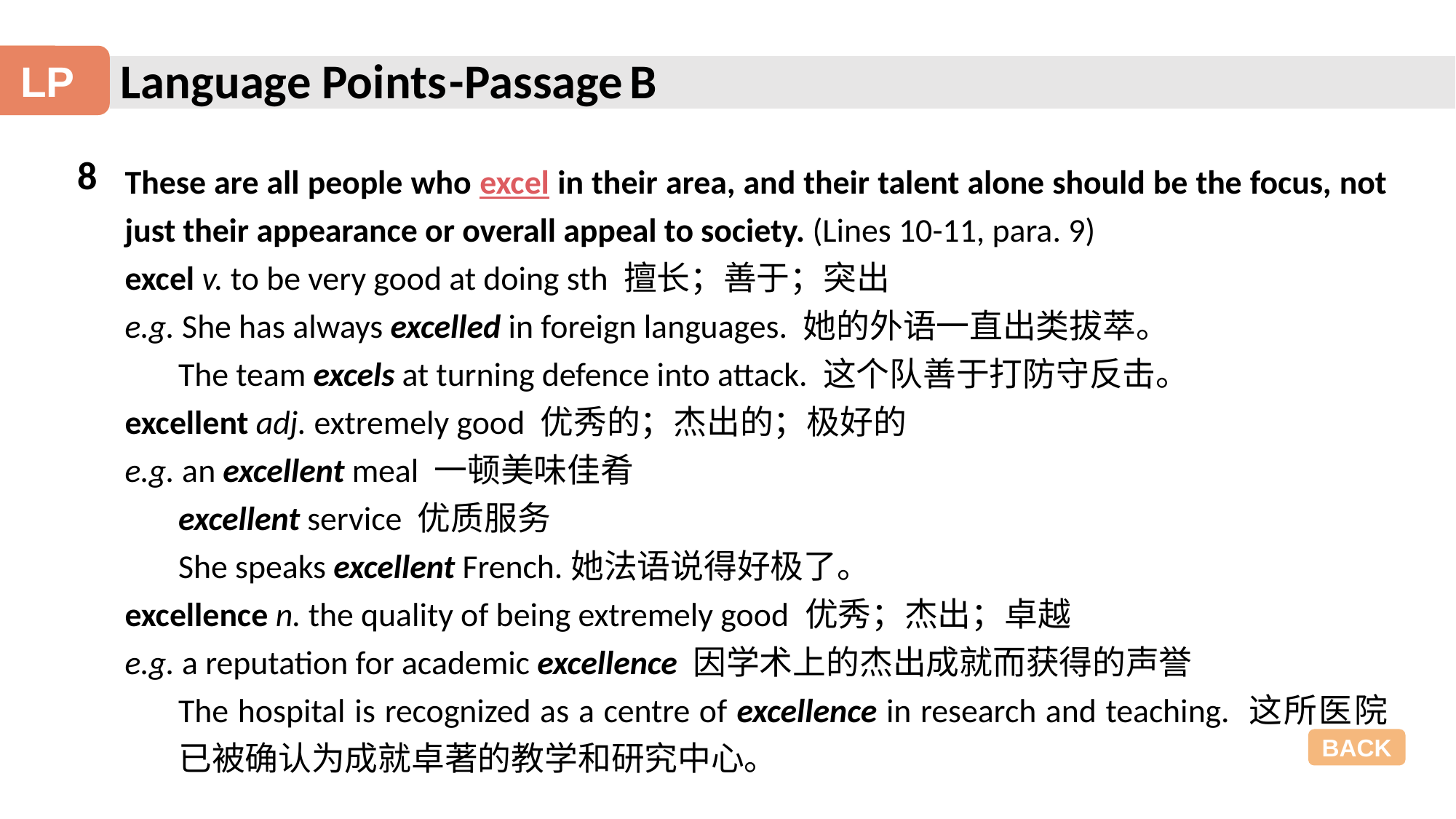

Language Points
-Passage B
LP

8
These are all people who excel in their area, and their talent alone should be the focus, not just their appearance or overall appeal to society. (Lines 10-11, para. 9)
excel v. to be very good at doing sth 擅长；善于；突出
e.g. She has always excelled in foreign languages. 她的外语一直出类拔萃。
The team excels at turning defence into attack. 这个队善于打防守反击。
excellent adj. extremely good 优秀的；杰出的；极好的
e.g. an excellent meal 一顿美味佳肴
excellent service 优质服务
She speaks excellent French.她法语说得好极了。
excellence n. the quality of being extremely good 优秀；杰出；卓越
e.g. a reputation for academic excellence 因学术上的杰出成就而获得的声誉
The hospital is recognized as a centre of excellence in research and teaching. 这所医院已被确认为成就卓著的教学和研究中心。
BACK